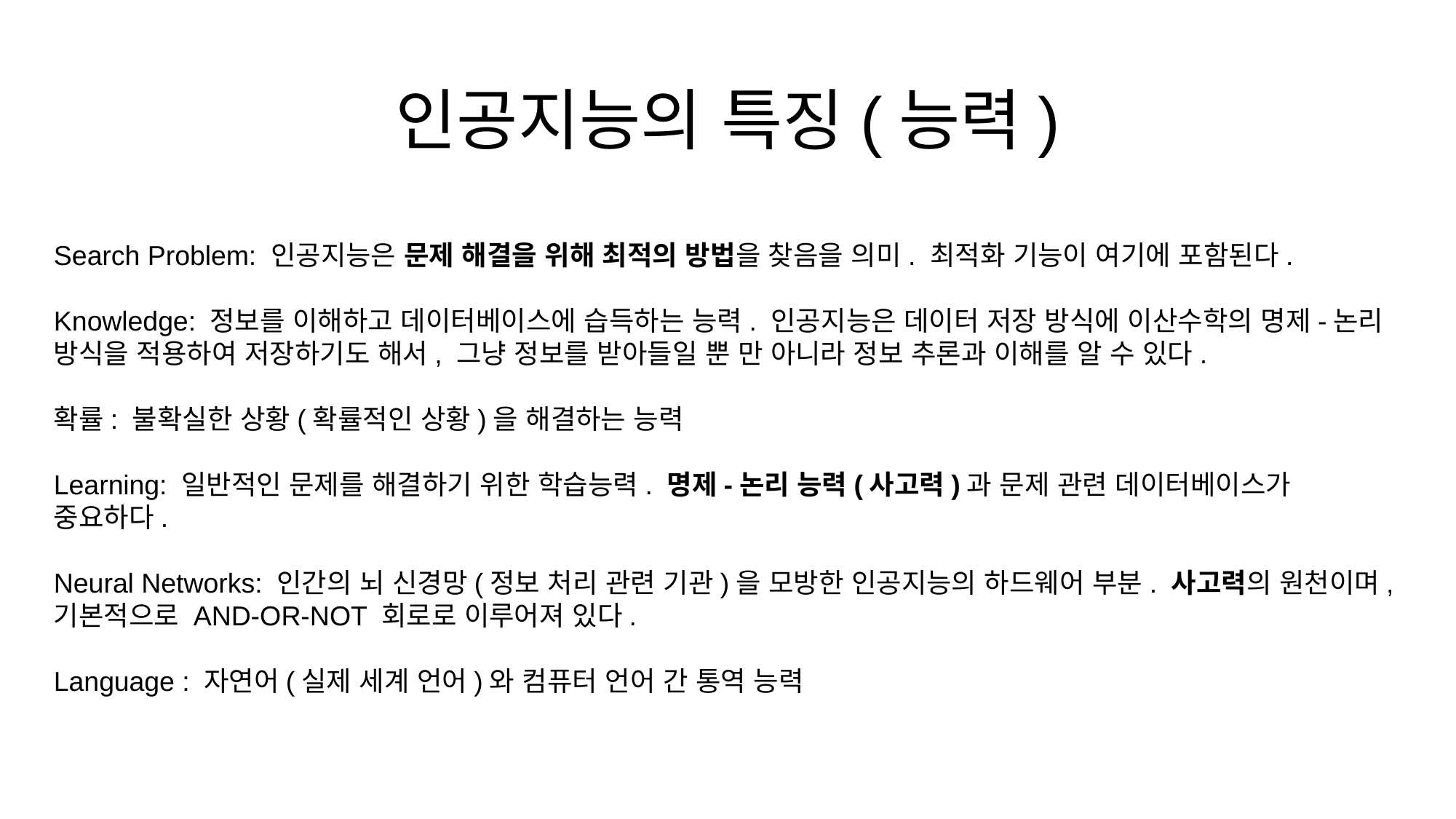

# 인공지능의 특징(능력)
Search Problem: 인공지능은 문제 해결을 위해 최적의 방법을 찾음을 의미. 최적화 기능이 여기에 포함된다.

Knowledge: 정보를 이해하고 데이터베이스에 습득하는 능력. 인공지능은 데이터 저장 방식에 이산수학의 명제-논리 방식을 적용하여 저장하기도 해서, 그냥 정보를 받아들일 뿐 만 아니라 정보 추론과 이해를 알 수 있다.

확률: 불확실한 상황(확률적인 상황)을 해결하는 능력

Learning: 일반적인 문제를 해결하기 위한 학습능력. 명제-논리 능력(사고력)과 문제 관련 데이터베이스가 중요하다.

Neural Networks: 인간의 뇌 신경망(정보 처리 관련 기관)을 모방한 인공지능의 하드웨어 부분. 사고력의 원천이며, 기본적으로 AND-OR-NOT 회로로 이루어져 있다.

Language : 자연어(실제 세계 언어)와 컴퓨터 언어 간 통역 능력